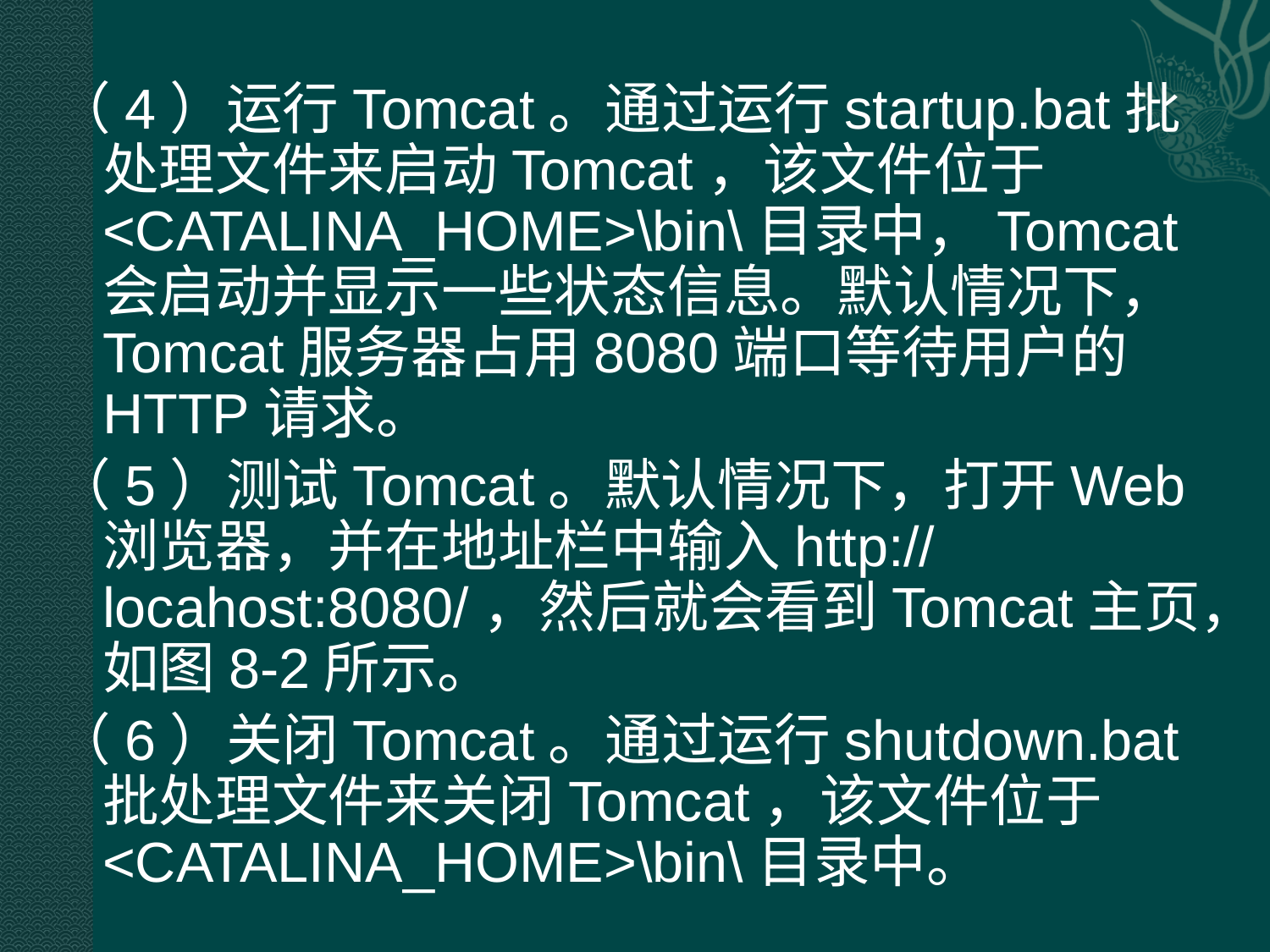

（4）运行Tomcat。通过运行startup.bat批处理文件来启动Tomcat，该文件位于<CATALINA_HOME>\bin\目录中，Tomcat会启动并显示一些状态信息。默认情况下，Tomcat服务器占用8080端口等待用户的HTTP请求。
（5）测试Tomcat。默认情况下，打开Web浏览器，并在地址栏中输入http://locahost:8080/，然后就会看到Tomcat主页，如图8-2所示。
（6）关闭Tomcat。通过运行shutdown.bat批处理文件来关闭Tomcat，该文件位于<CATALINA_HOME>\bin\目录中。